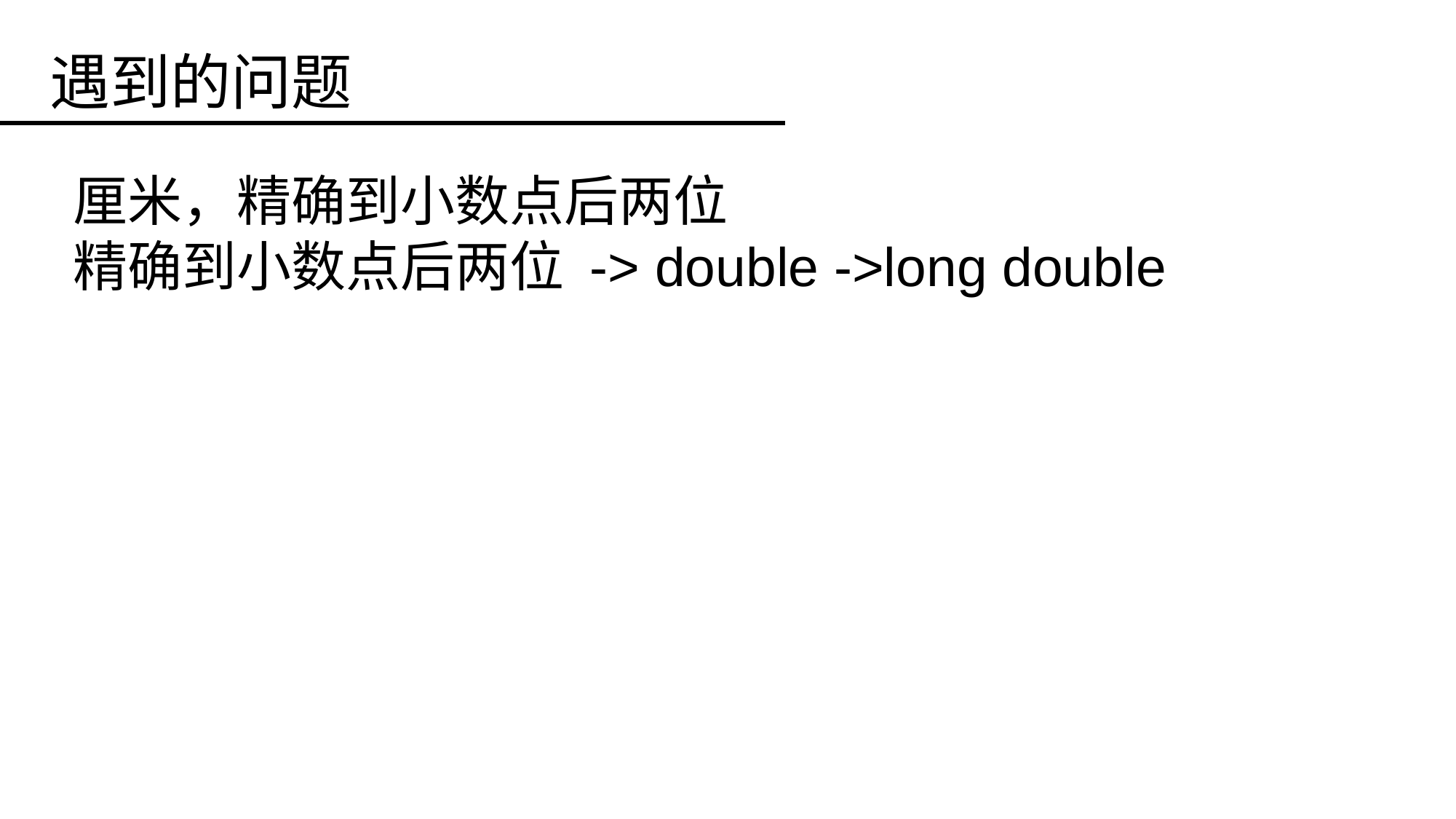

遇到的问题
厘米，精确到小数点后两位
精确到小数点后两位 -> double ->long double